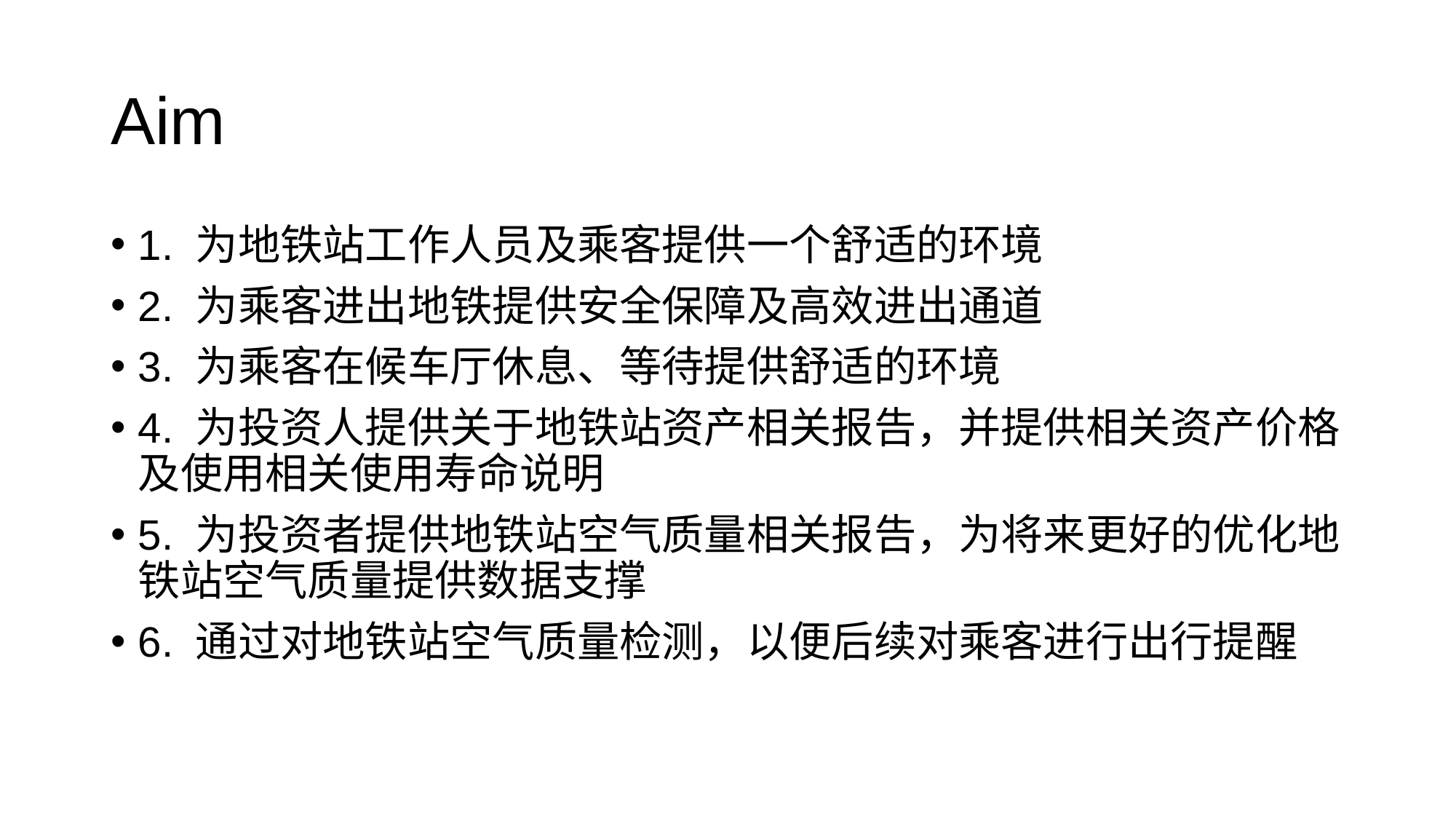

# Aim
1. 为地铁站工作人员及乘客提供一个舒适的环境
2. 为乘客进出地铁提供安全保障及高效进出通道
3. 为乘客在候车厅休息、等待提供舒适的环境
4. 为投资人提供关于地铁站资产相关报告，并提供相关资产价格及使用相关使用寿命说明
5. 为投资者提供地铁站空气质量相关报告，为将来更好的优化地铁站空气质量提供数据支撑
6. 通过对地铁站空气质量检测，以便后续对乘客进行出行提醒